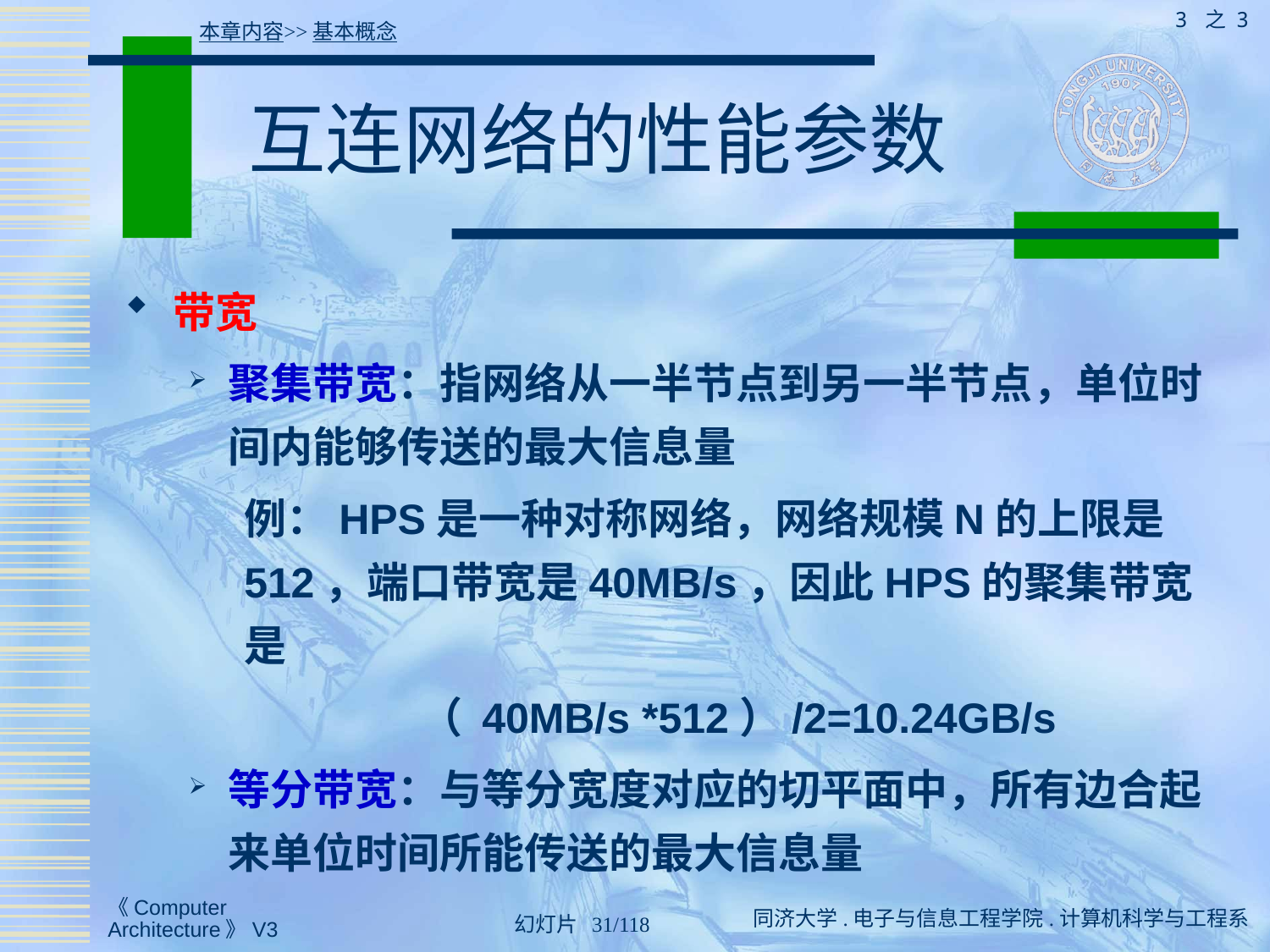

3 之 3
本章内容>>基本概念
# 互连网络的性能参数
带宽
聚集带宽：指网络从一半节点到另一半节点，单位时间内能够传送的最大信息量
例：HPS是一种对称网络，网络规模N的上限是512，端口带宽是40MB/s，因此HPS的聚集带宽是
（ 40MB/s *512）/2=10.24GB/s
等分带宽：与等分宽度对应的切平面中，所有边合起来单位时间所能传送的最大信息量